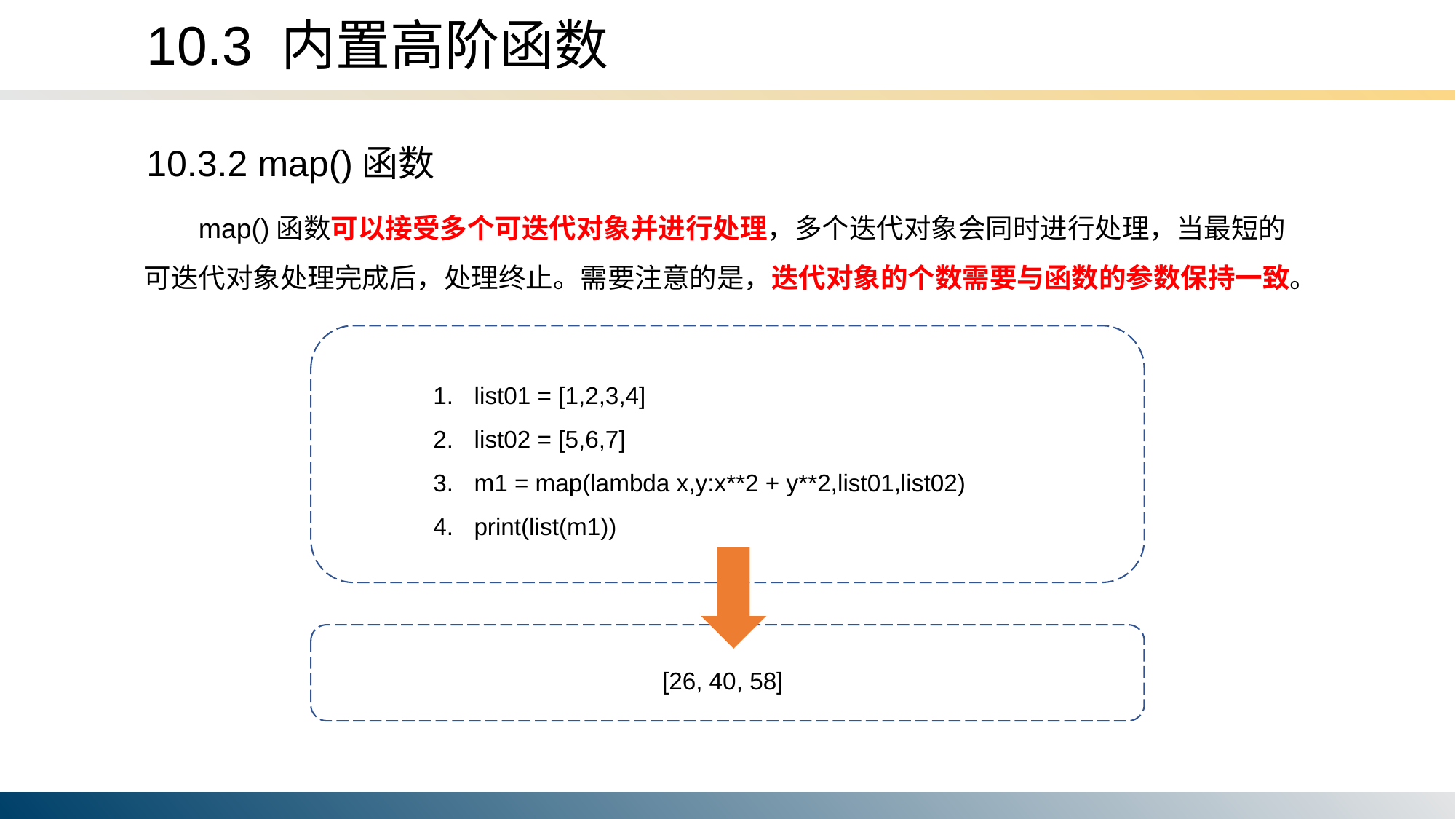

10.3 内置高阶函数
10.3.2 map()函数
map()函数可以接受多个可迭代对象并进行处理，多个迭代对象会同时进行处理，当最短的可迭代对象处理完成后，处理终止。需要注意的是，迭代对象的个数需要与函数的参数保持一致。

list01 = [1,2,3,4]
list02 = [5,6,7]
m1 = map(lambda x,y:x**2 + y**2,list01,list02)
print(list(m1))

[26, 40, 58]